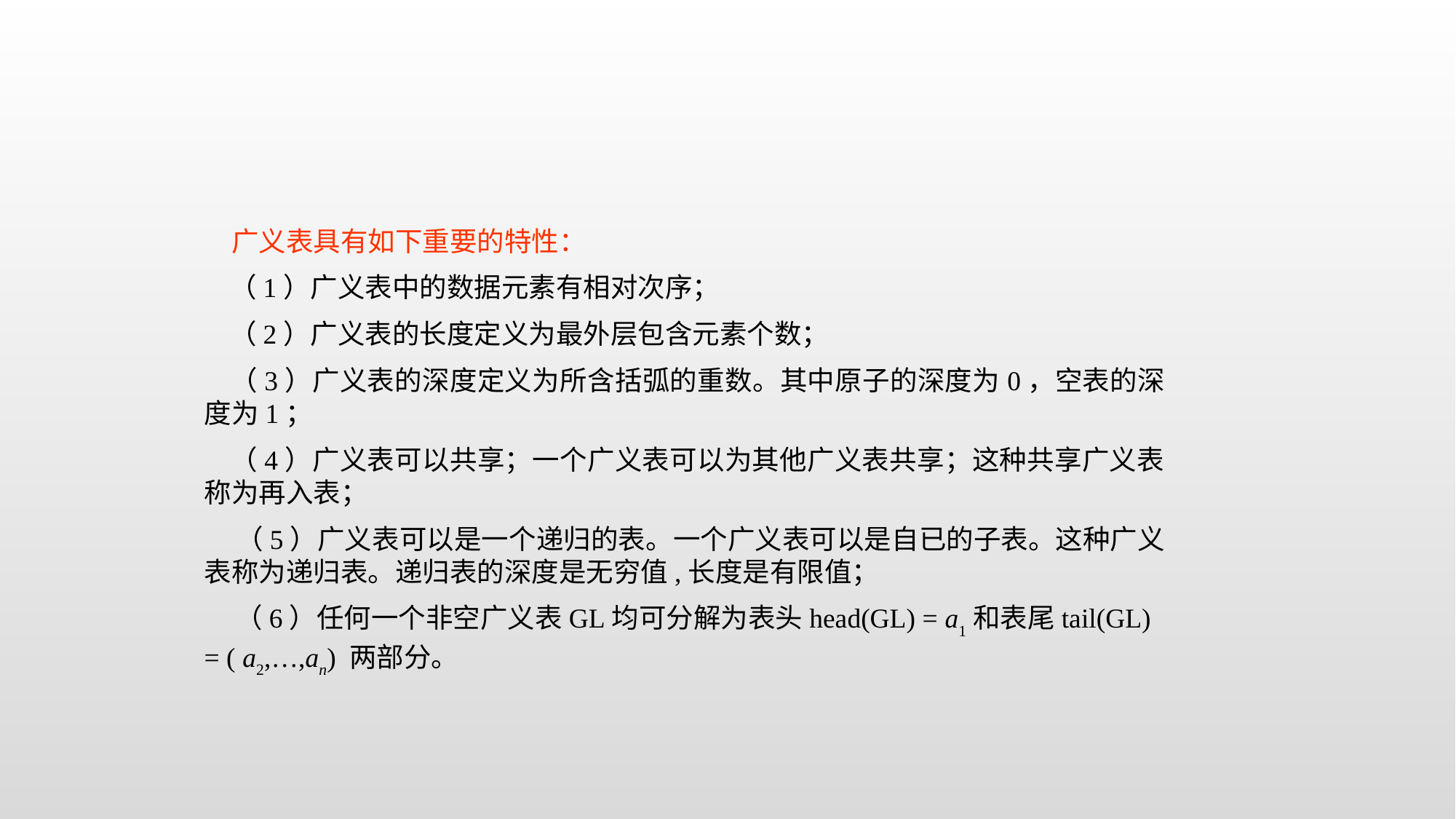

广义表具有如下重要的特性：
   （1）广义表中的数据元素有相对次序；
   （2）广义表的长度定义为最外层包含元素个数；
   （3）广义表的深度定义为所含括弧的重数。其中原子的深度为0，空表的深度为1；
   （4）广义表可以共享；一个广义表可以为其他广义表共享；这种共享广义表称为再入表；
    （5）广义表可以是一个递归的表。一个广义表可以是自已的子表。这种广义表称为递归表。递归表的深度是无穷值,长度是有限值；
    （6）任何一个非空广义表GL均可分解为表头head(GL) = a1和表尾tail(GL) = ( a2,…,an) 两部分。